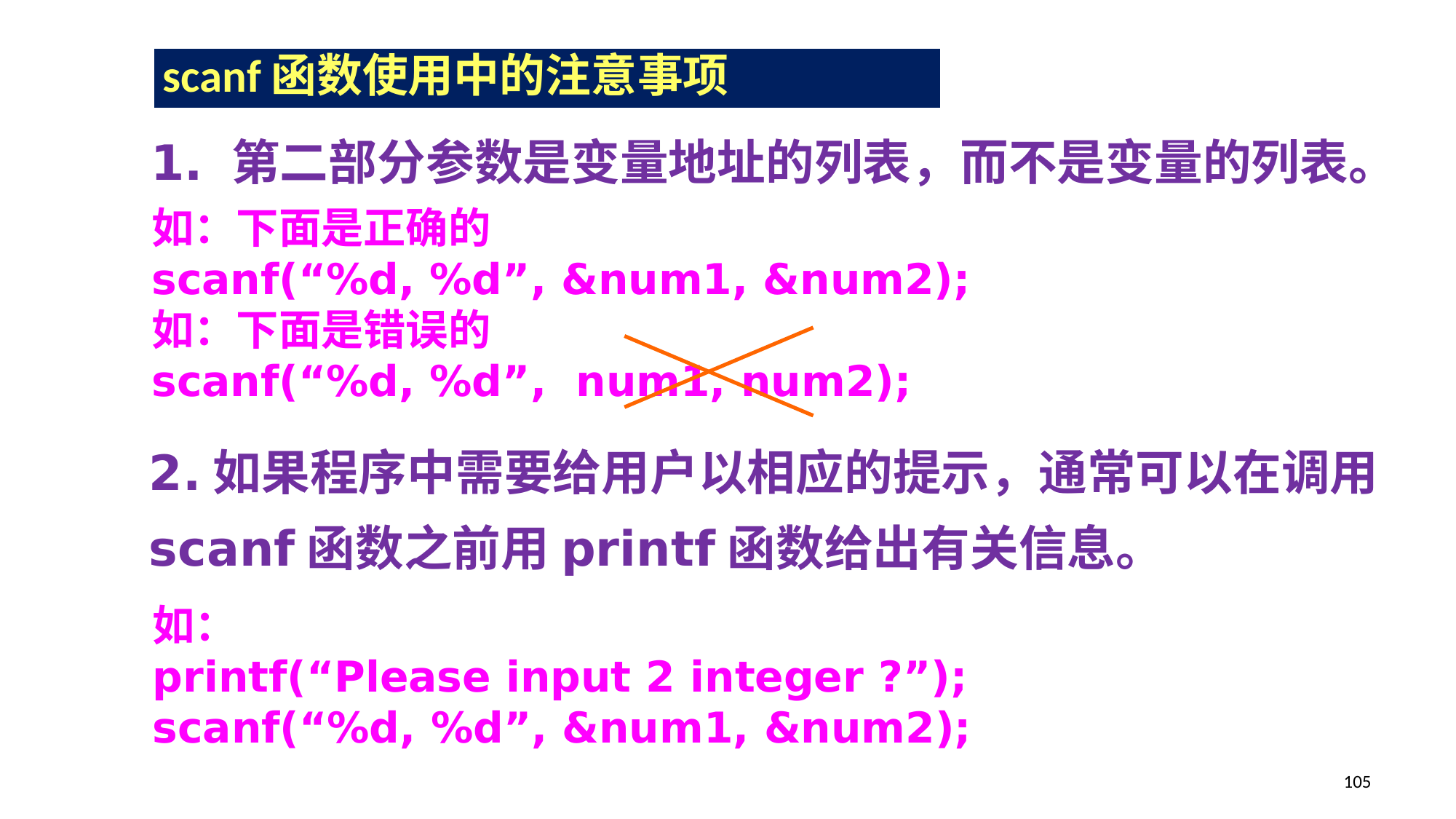

scanf函数使用中的注意事项
   1. 第二部分参数是变量地址的列表，而不是变量的列表。
如：下面是正确的
scanf(“%d, %d”, &num1, &num2);
如：下面是错误的
scanf(“%d, %d”,  num1, num2);

2.如果程序中需要给用户以相应的提示，通常可以在调用scanf函数之前用printf函数给出有关信息。
如：
printf(“Please input 2 integer ?”);
scanf(“%d, %d”, &num1, &num2);
105